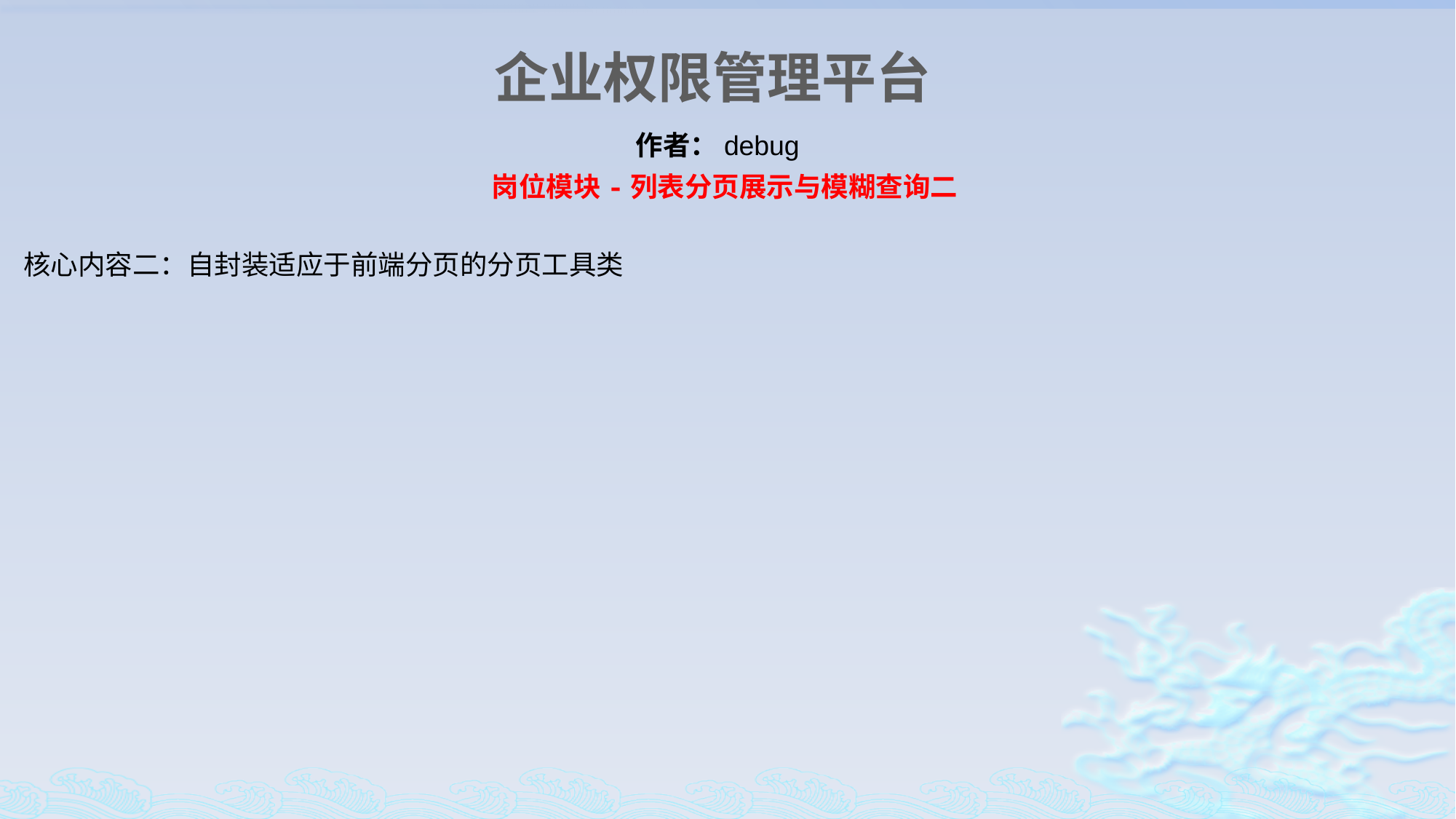

企业权限管理平台
作者：debug
岗位模块-列表分页展示与模糊查询二
核心内容二：自封装适应于前端分页的分页工具类